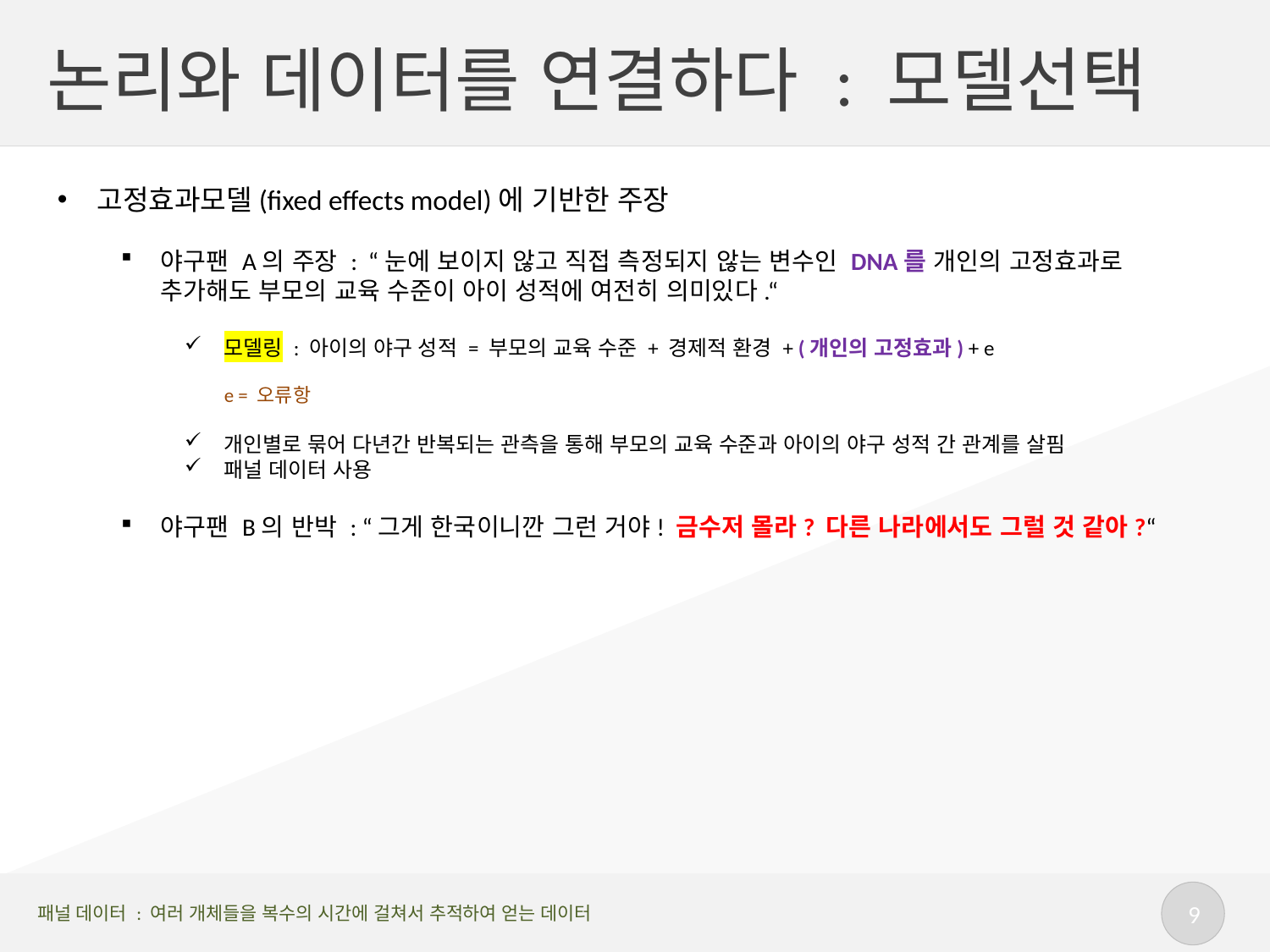

# 논리와 데이터를 연결하다 : 모델선택
고정효과모델(fixed effects model)에 기반한 주장

야구팬 A의 주장 :  “눈에 보이지 않고 직접 측정되지 않는 변수인 DNA를 개인의 고정효과로 추가해도 부모의 교육 수준이 아이 성적에 여전히 의미있다.“

모델링 : 아이의 야구 성적 = 부모의 교육 수준 + 경제적 환경 + (개인의 고정효과) + e
e = 오류항

개인별로 묶어 다년간 반복되는 관측을 통해 부모의 교육 수준과 아이의 야구 성적 간 관계를 살핌
패널 데이터 사용

야구팬 B의 반박 : “그게 한국이니깐 그런 거야! 금수저 몰라? 다른 나라에서도 그럴 것 같아?“

패널 데이터 : 여러 개체들을 복수의 시간에 걸쳐서 추적하여 얻는 데이터